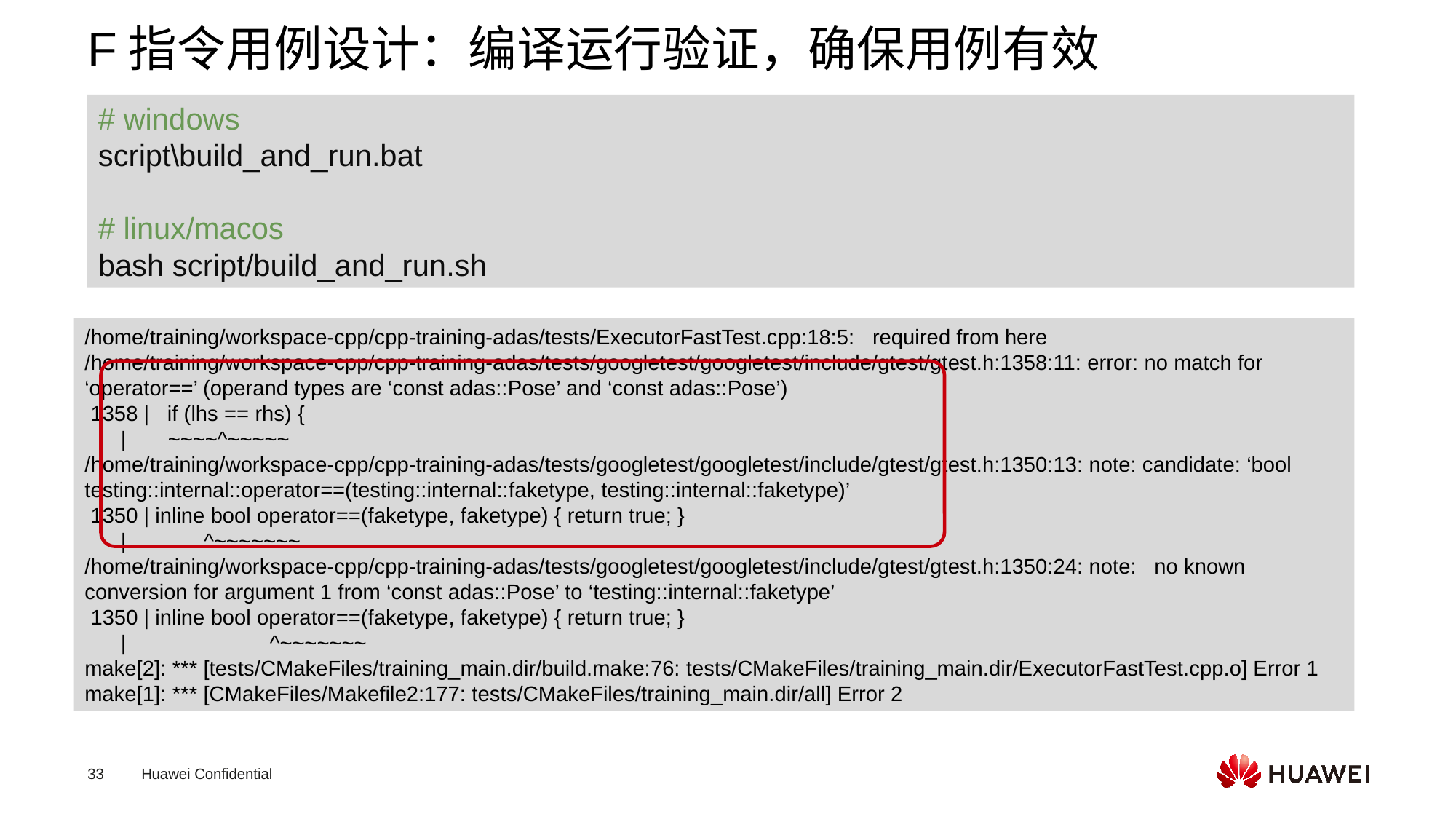

# F指令用例设计：编译运行验证，确保用例有效
# windows
script\build_and_run.bat
# linux/macos
bash script/build_and_run.sh
/home/training/workspace-cpp/cpp-training-adas/tests/ExecutorFastTest.cpp:18:5:   required from here
/home/training/workspace-cpp/cpp-training-adas/tests/googletest/googletest/include/gtest/gtest.h:1358:11: error: no match for ‘operator==’ (operand types are ‘const adas::Pose’ and ‘const adas::Pose’)
 1358 |   if (lhs == rhs) {
      |       ~~~~^~~~~~
/home/training/workspace-cpp/cpp-training-adas/tests/googletest/googletest/include/gtest/gtest.h:1350:13: note: candidate: ‘bool testing::internal::operator==(testing::internal::faketype, testing::internal::faketype)’
 1350 | inline bool operator==(faketype, faketype) { return true; }
      |             ^~~~~~~~
/home/training/workspace-cpp/cpp-training-adas/tests/googletest/googletest/include/gtest/gtest.h:1350:24: note:   no known conversion for argument 1 from ‘const adas::Pose’ to ‘testing::internal::faketype’
 1350 | inline bool operator==(faketype, faketype) { return true; }
      |                        ^~~~~~~~
make[2]: *** [tests/CMakeFiles/training_main.dir/build.make:76: tests/CMakeFiles/training_main.dir/ExecutorFastTest.cpp.o] Error 1
make[1]: *** [CMakeFiles/Makefile2:177: tests/CMakeFiles/training_main.dir/all] Error 2